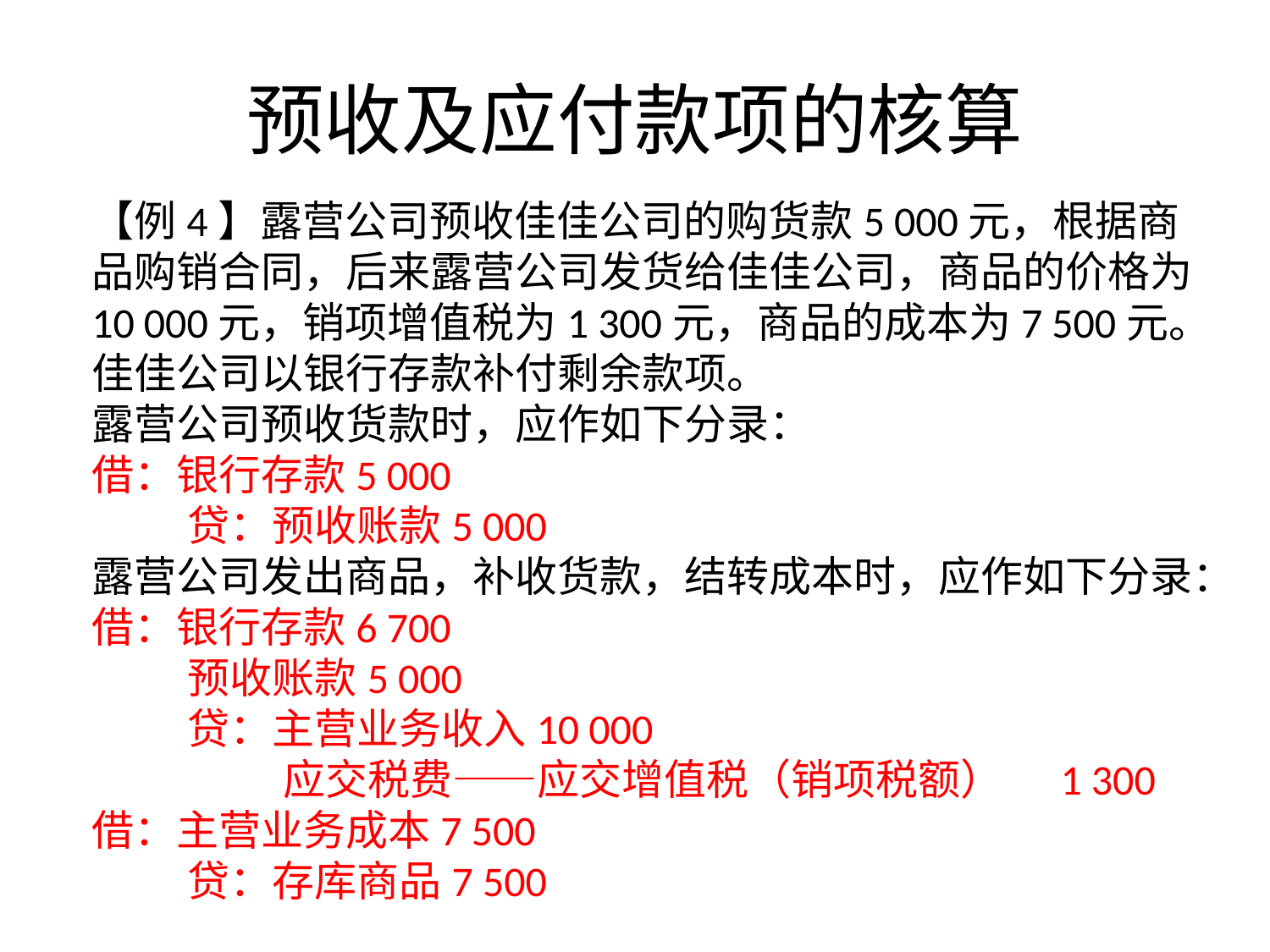

# 预收及应付款项的核算
【例4】露营公司预收佳佳公司的购货款5 000元，根据商品购销合同，后来露营公司发货给佳佳公司，商品的价格为10 000元，销项增值税为1 300元，商品的成本为7 500元。佳佳公司以银行存款补付剩余款项。
露营公司预收货款时，应作如下分录：
借：银行存款5 000
         贷：预收账款5 000
露营公司发出商品，补收货款，结转成本时，应作如下分录：
借：银行存款6 700
         预收账款5 000
         贷：主营业务收入10 000
                   应交税费——应交增值税（销项税额）     1 300
借：主营业务成本7 500
         贷：存库商品7 500